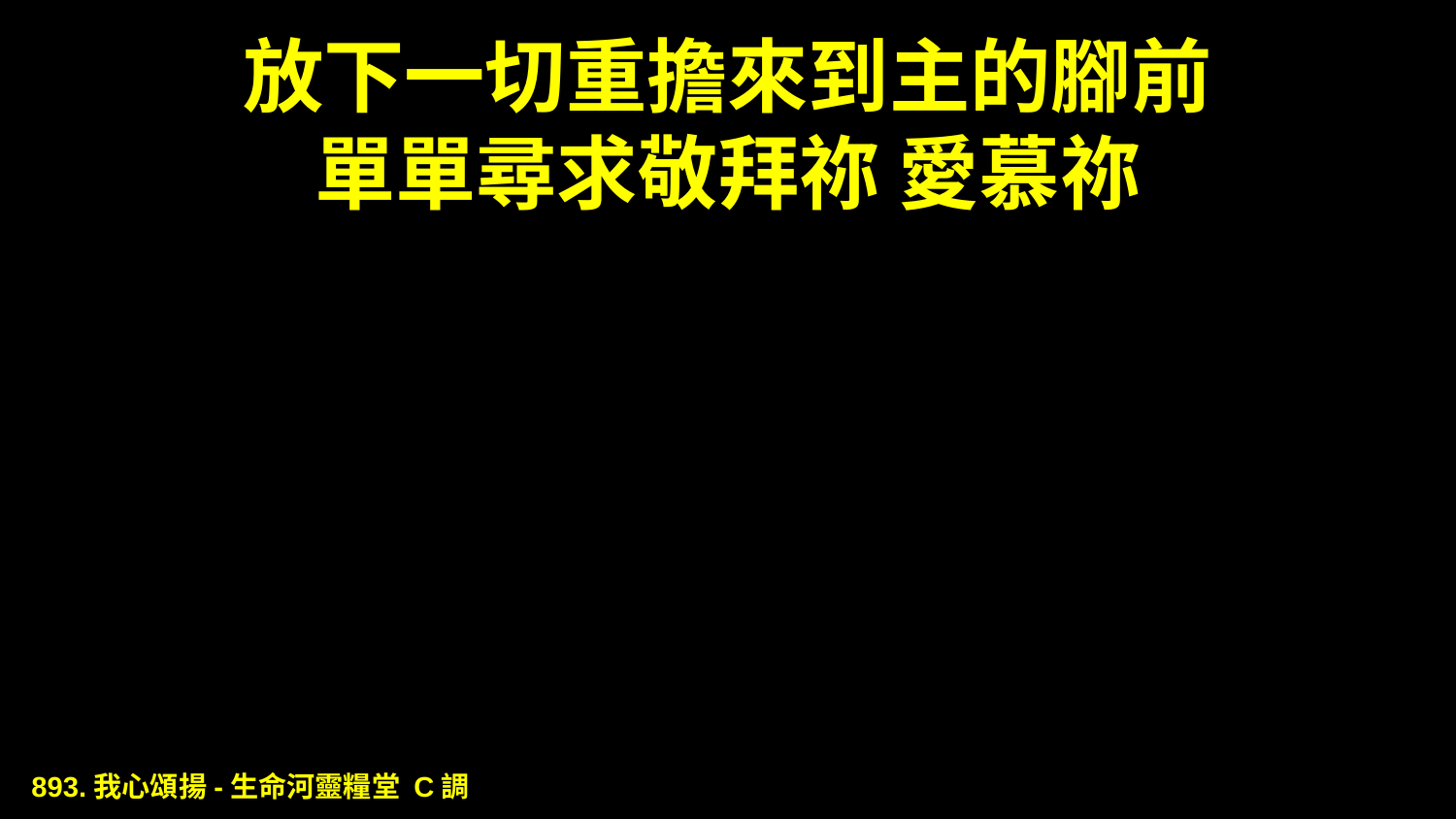

# 放下一切重擔來到主的腳前 單單尋求敬拜祢 愛慕祢
893.我心頌揚-生命河靈糧堂 C調